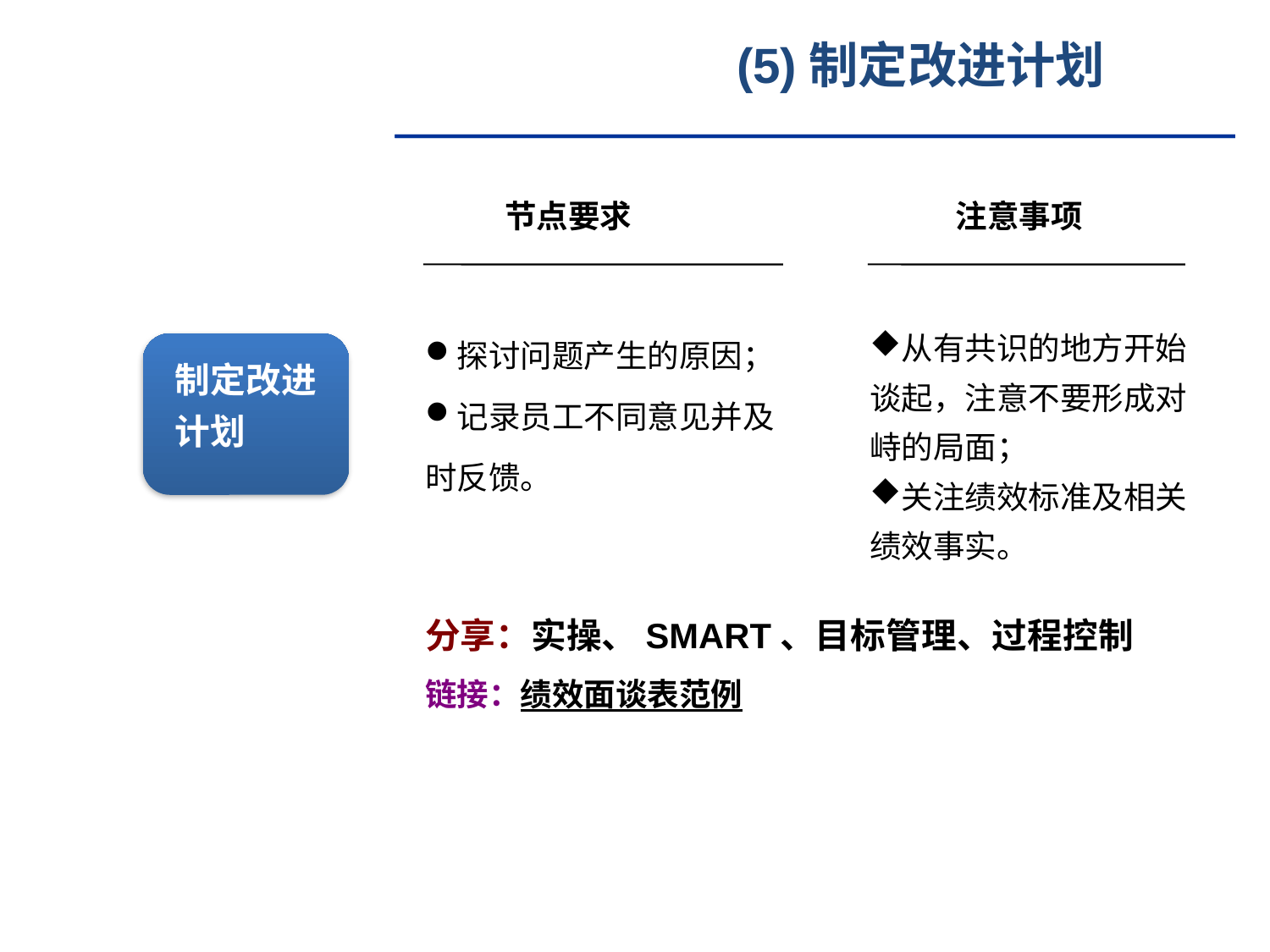

(5)制定改进计划

节点要求
注意事项

探讨问题产生的原因；
记录员工不同意见并及时反馈。
从有共识的地方开始谈起，注意不要形成对峙的局面；
关注绩效标准及相关绩效事实。

制定改进
计划
分享：实操、SMART、目标管理、过程控制
链接：绩效面谈表范例